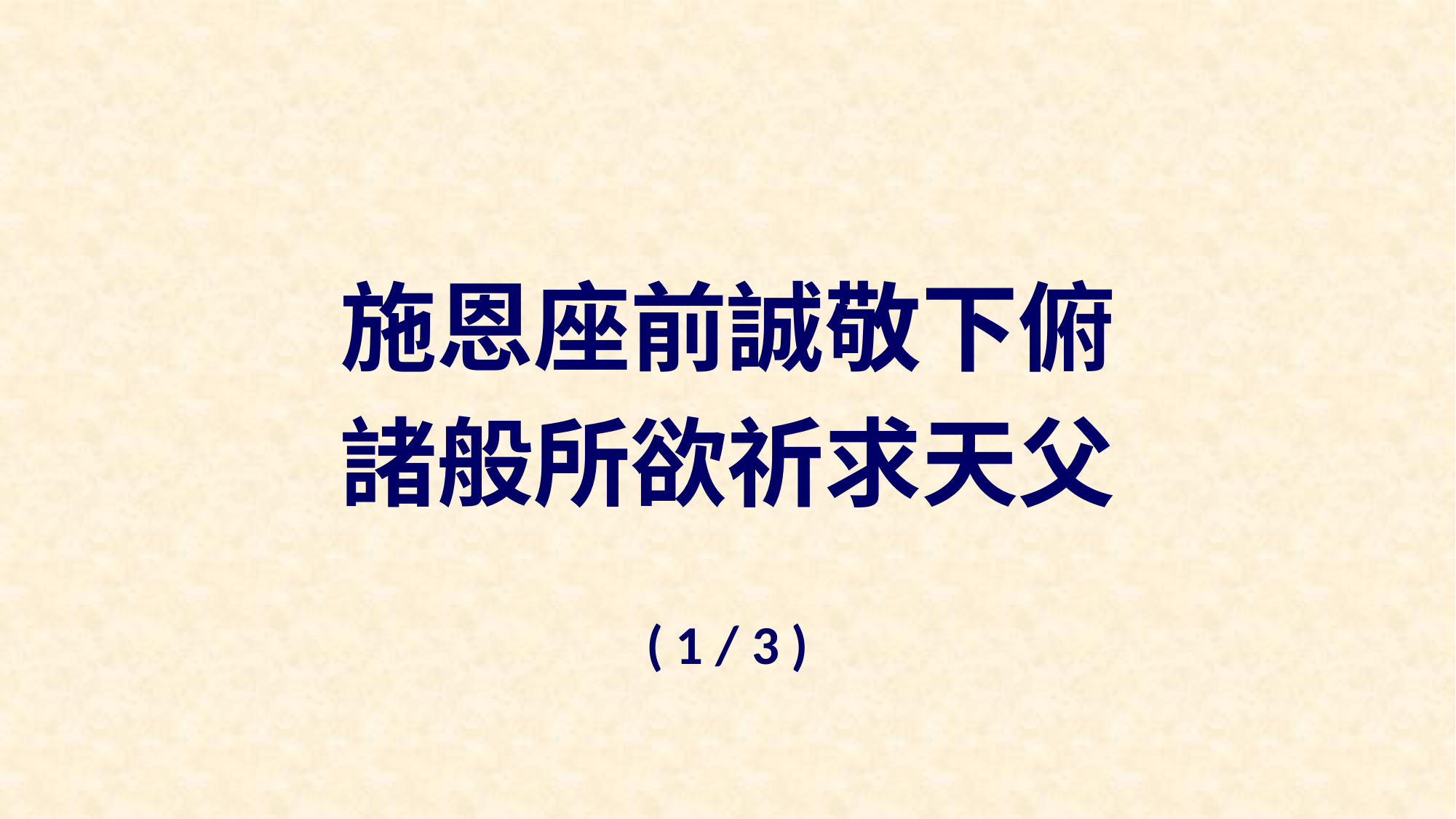

施恩座前誠敬下俯
諸般所欲祈求天父
( 1 / 3 )